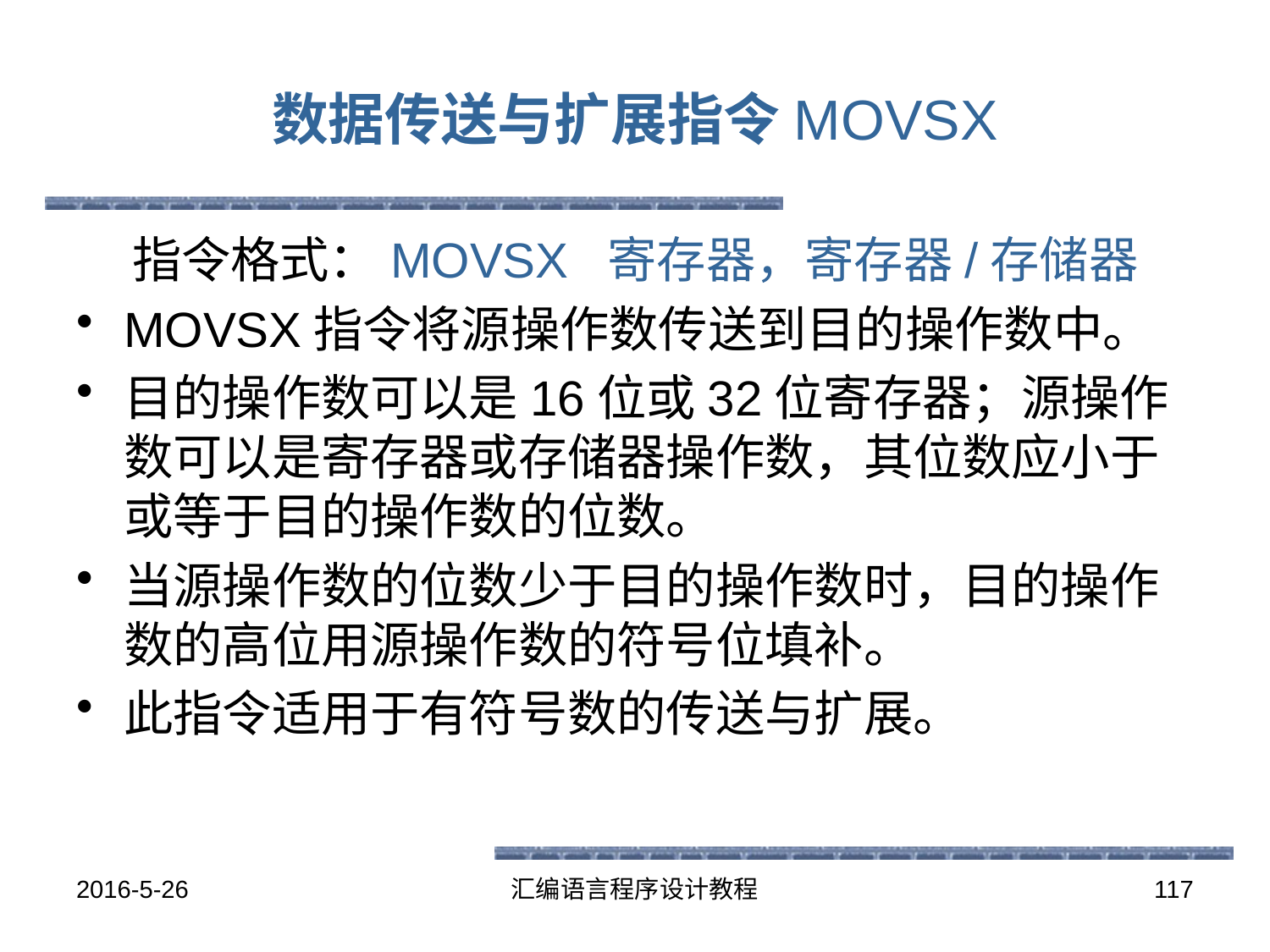

# 数据传送与扩展指令MOVSX
    指令格式：MOVSX  寄存器，寄存器/存储器
MOVSX指令将源操作数传送到目的操作数中。
目的操作数可以是16位或32位寄存器；源操作数可以是寄存器或存储器操作数，其位数应小于或等于目的操作数的位数。
当源操作数的位数少于目的操作数时，目的操作数的高位用源操作数的符号位填补。
此指令适用于有符号数的传送与扩展。
2016-5-26
汇编语言程序设计教程
117